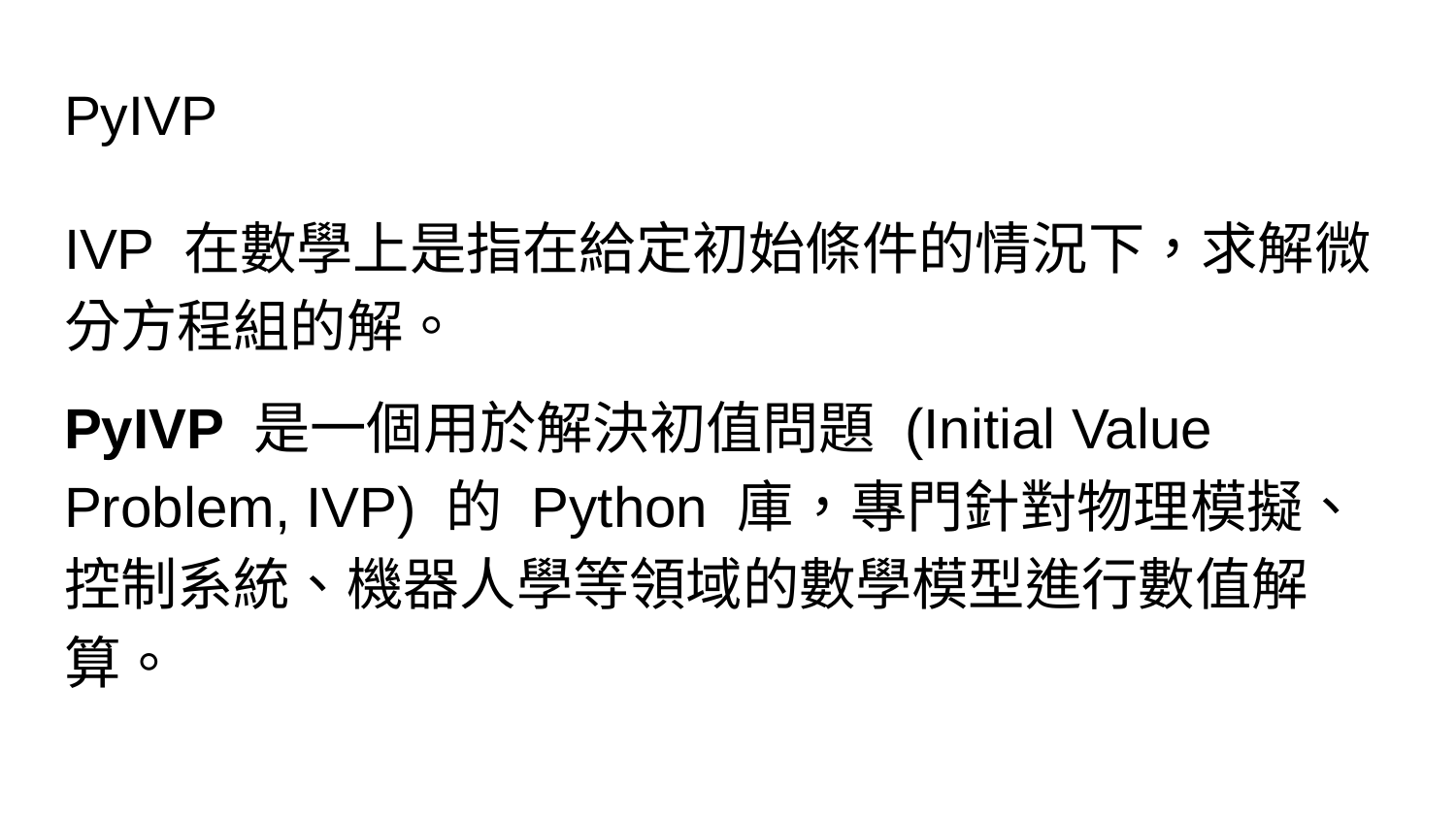

# PyIVP
IVP 在數學上是指在給定初始條件的情況下，求解微分方程組的解。
PyIVP 是一個用於解決初值問題 (Initial Value Problem, IVP) 的 Python 庫，專門針對物理模擬、控制系統、機器人學等領域的數學模型進行數值解算。